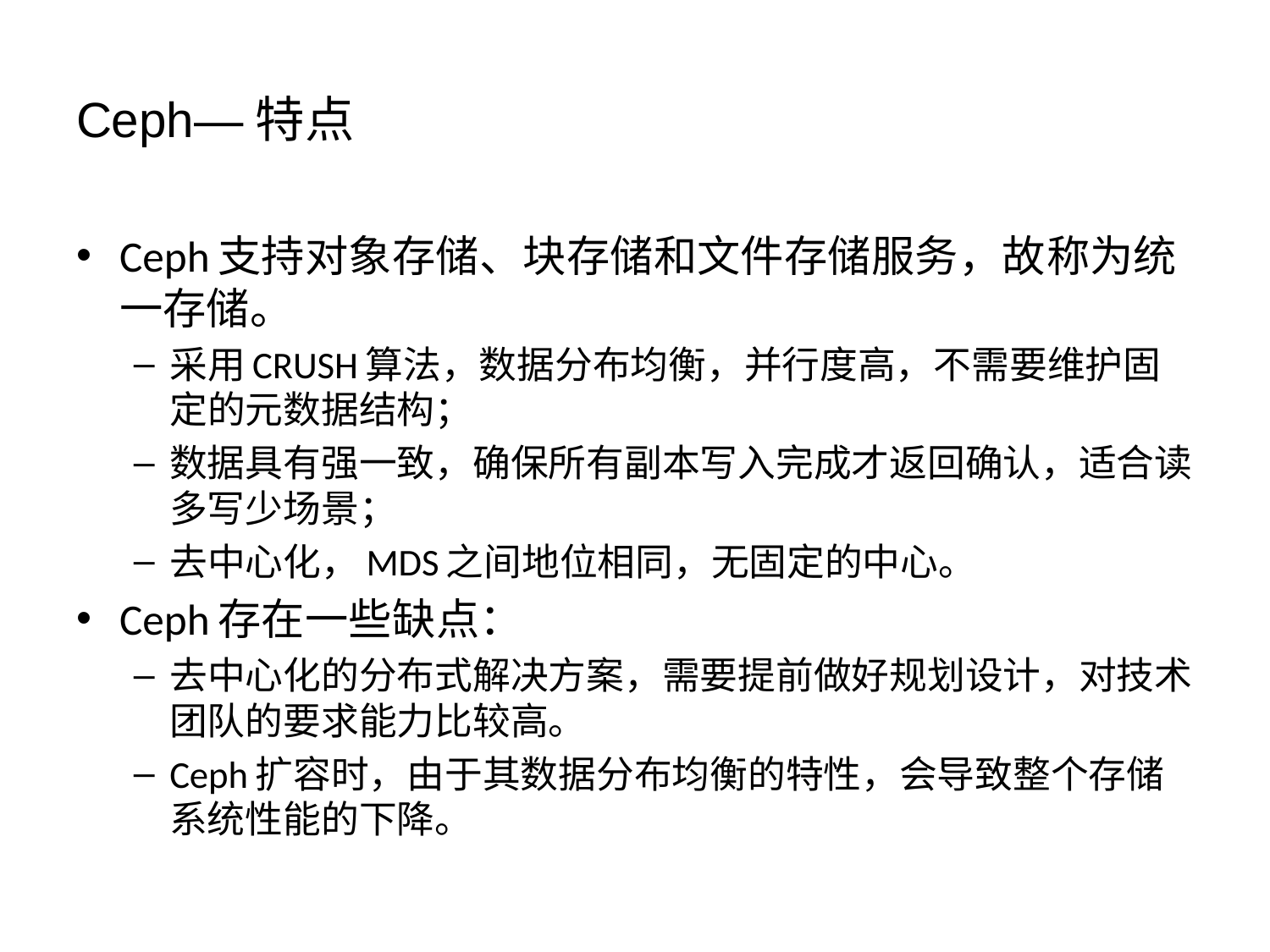

# Ceph—特点
Ceph支持对象存储、块存储和文件存储服务，故称为统一存储。
采用CRUSH算法，数据分布均衡，并行度高，不需要维护固定的元数据结构；
数据具有强一致，确保所有副本写入完成才返回确认，适合读多写少场景；
去中心化，MDS之间地位相同，无固定的中心。
Ceph存在一些缺点：
去中心化的分布式解决方案，需要提前做好规划设计，对技术团队的要求能力比较高。
Ceph扩容时，由于其数据分布均衡的特性，会导致整个存储系统性能的下降。